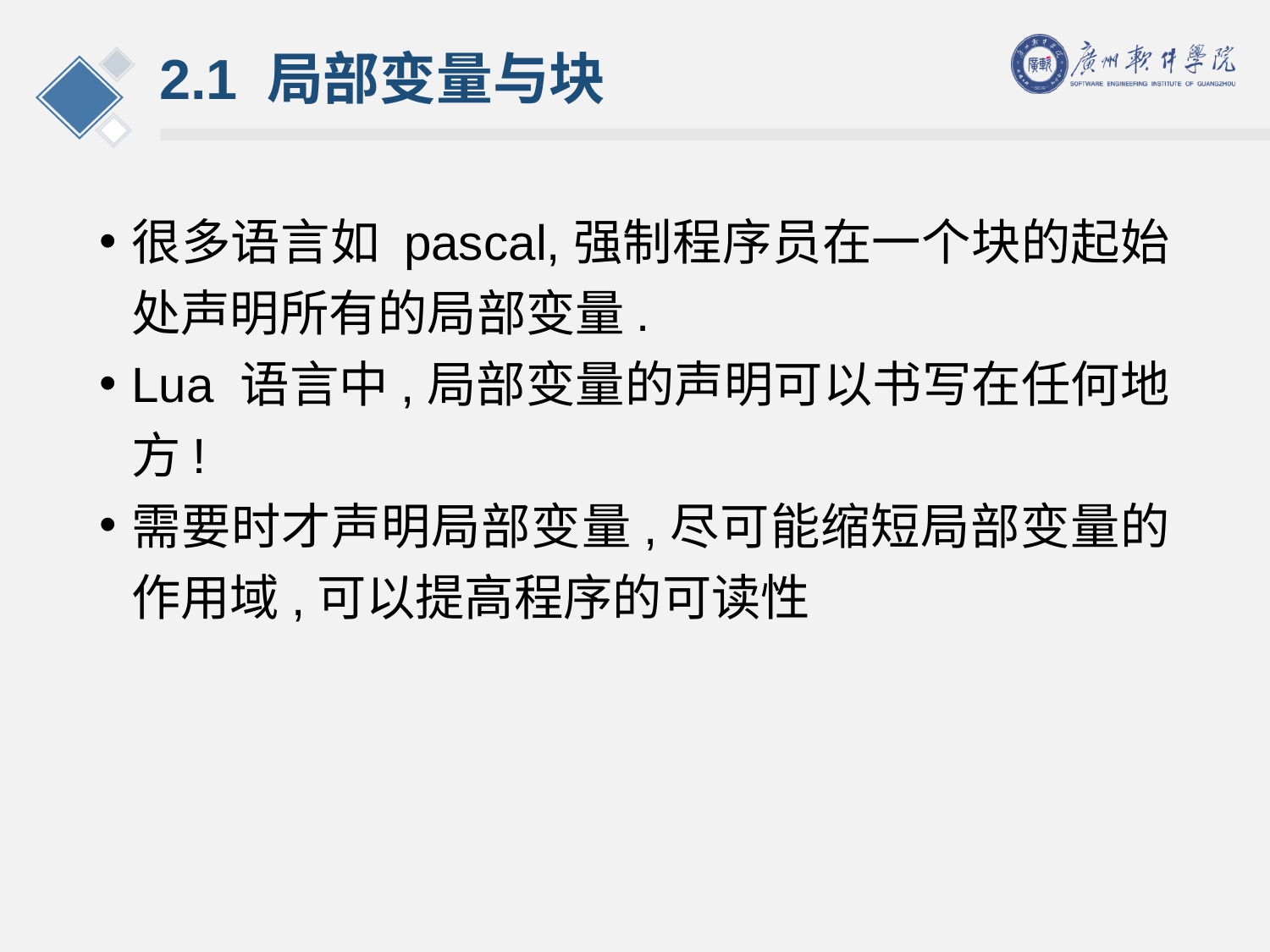

# 2.1 局部变量与块
很多语言如 pascal,强制程序员在一个块的起始处声明所有的局部变量.
Lua 语言中,局部变量的声明可以书写在任何地方!
需要时才声明局部变量,尽可能缩短局部变量的作用域,可以提高程序的可读性